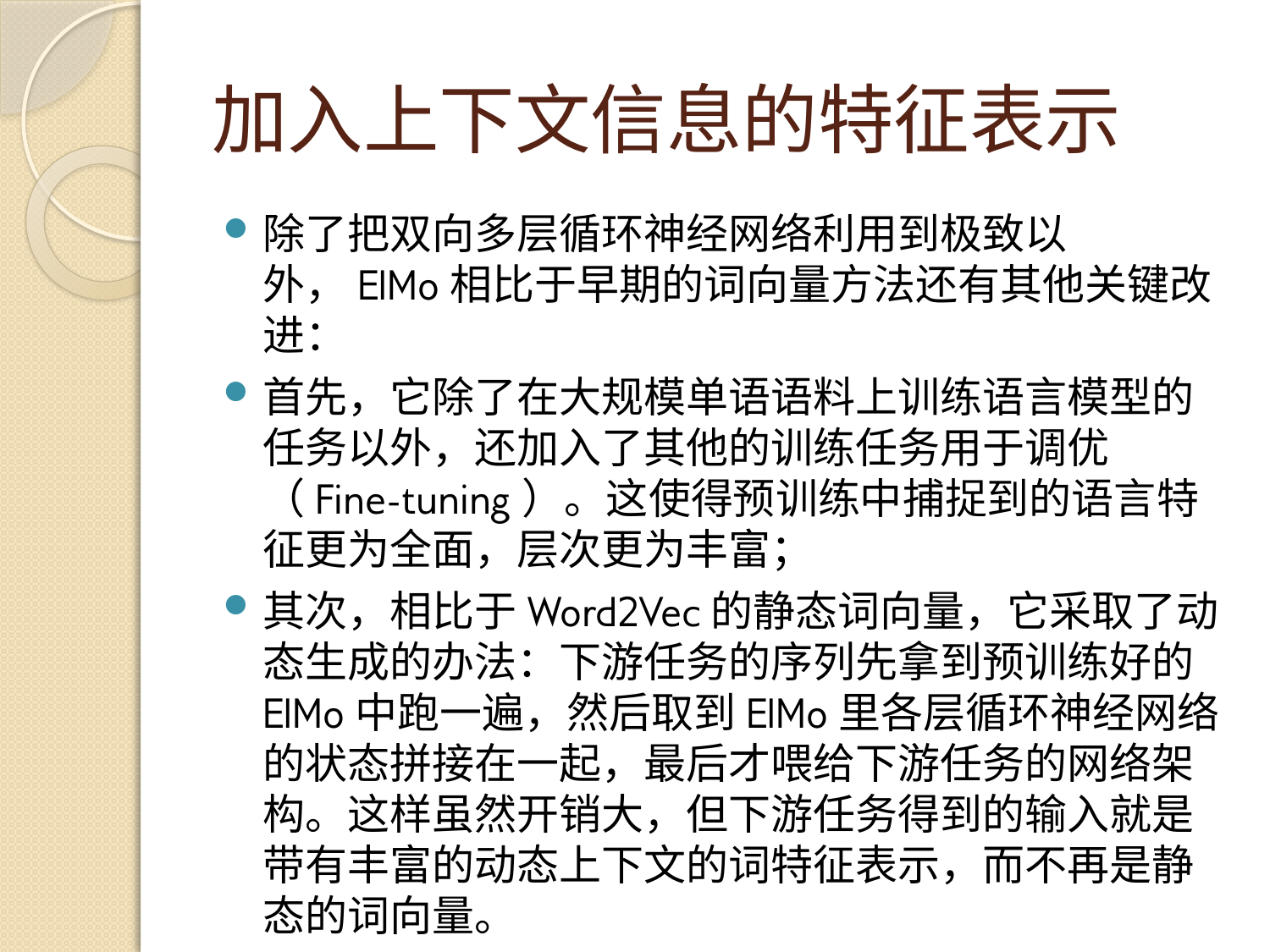

# 加入上下文信息的特征表示
除了把双向多层循环神经网络利用到极致以外，ElMo相比于早期的词向量方法还有其他关键改进：
首先，它除了在大规模单语语料上训练语言模型的任务以外，还加入了其他的训练任务用于调优（Fine-tuning）。这使得预训练中捕捉到的语言特征更为全面，层次更为丰富；
其次，相比于Word2Vec的静态词向量，它采取了动态生成的办法：下游任务的序列先拿到预训练好的ElMo中跑一遍，然后取到ElMo里各层循环神经网络的状态拼接在一起，最后才喂给下游任务的网络架构。这样虽然开销大，但下游任务得到的输入就是带有丰富的动态上下文的词特征表示，而不再是静态的词向量。